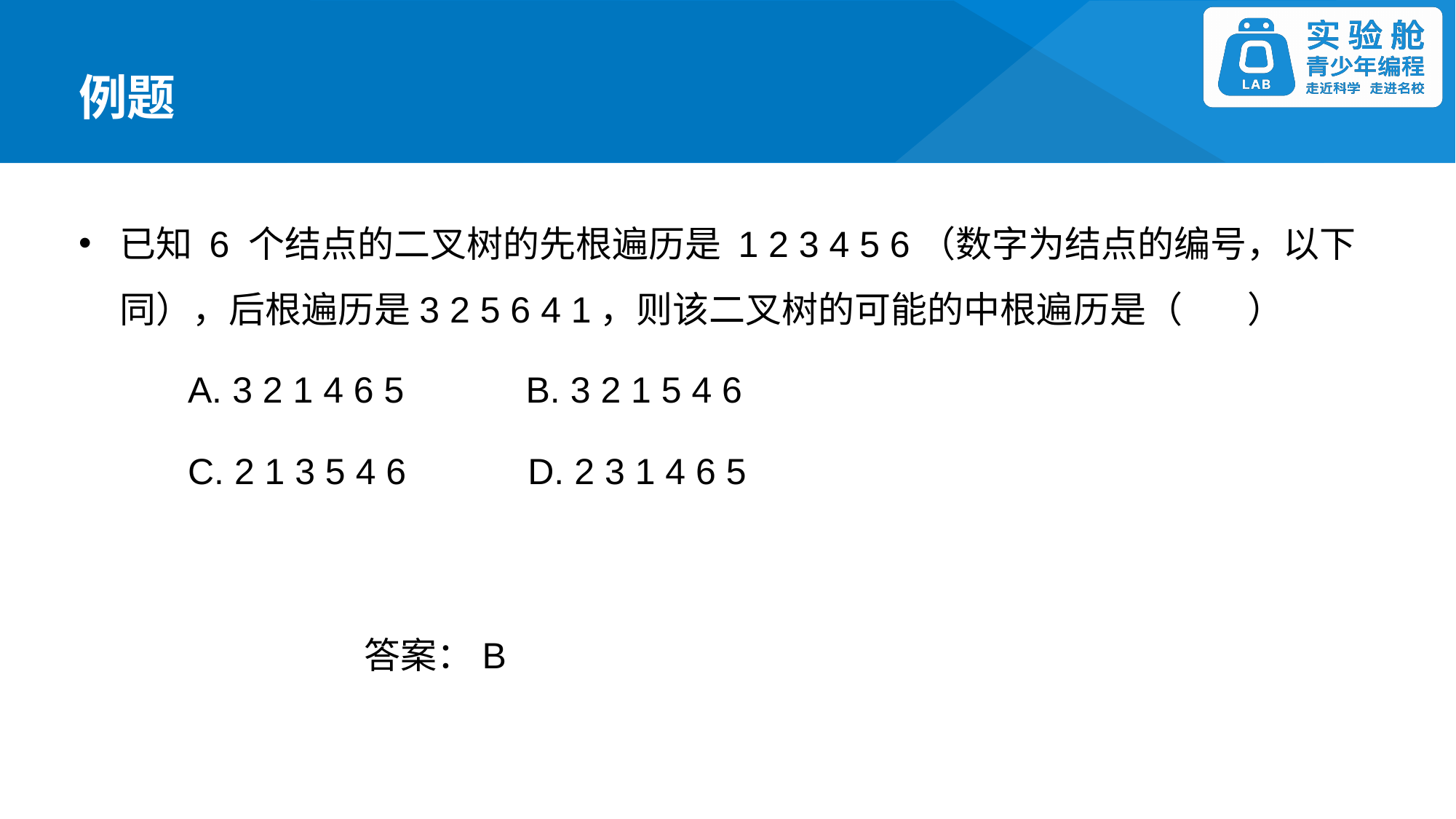

例题
已知 6 个结点的二叉树的先根遍历是 1 2 3 4 5 6（数字为结点的编号，以下同），后根遍历是3 2 5 6 4 1，则该二叉树的可能的中根遍历是（        ）
	A. 3 2 1 4 6 5            B. 3 2 1 5 4 6
	C. 2 1 3 5 4 6            D. 2 3 1 4 6 5

答案：B